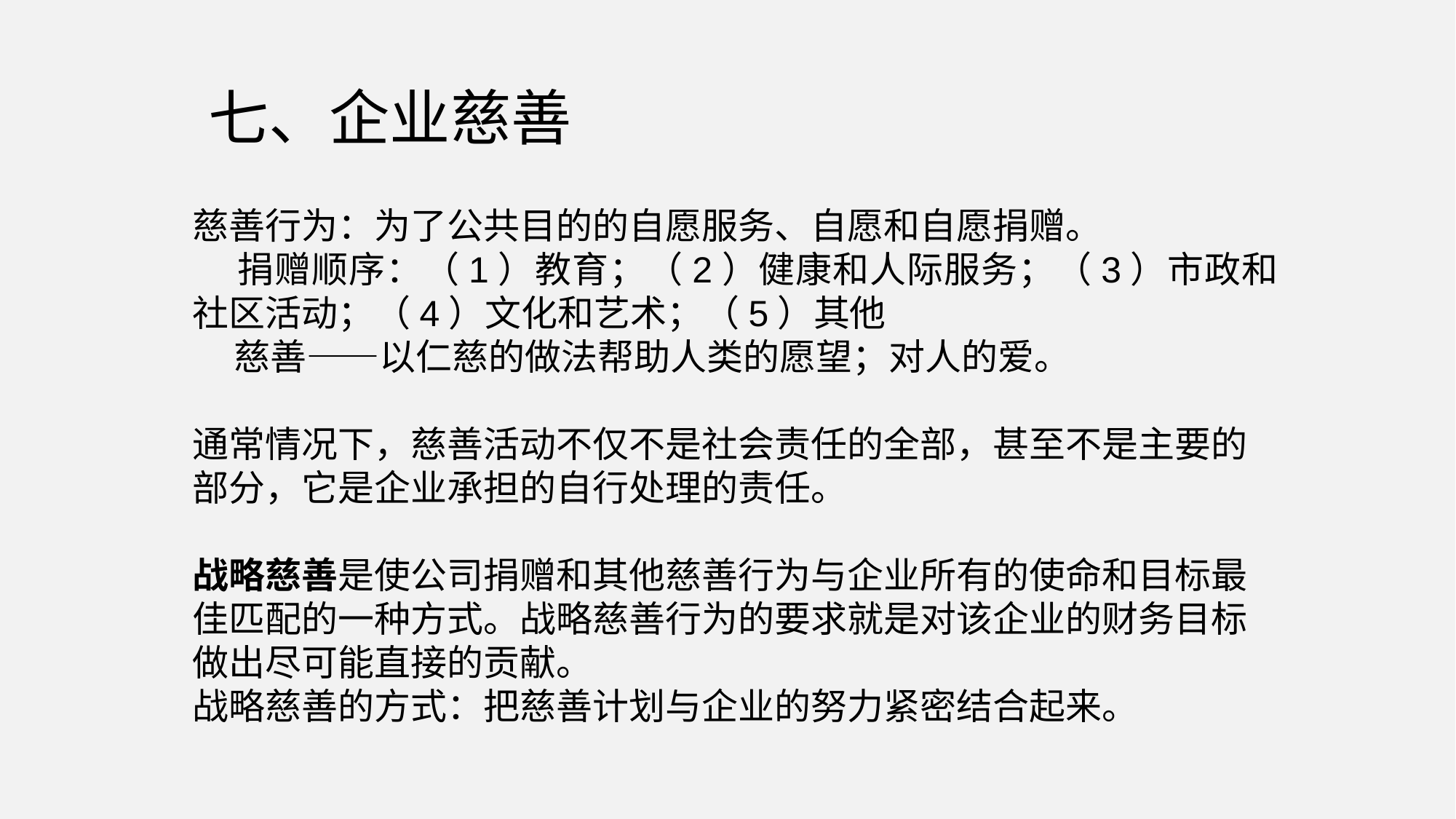

# 七、企业慈善
慈善行为：为了公共目的的自愿服务、自愿和自愿捐赠。
    捐赠顺序：（1）教育；（2）健康和人际服务；（3）市政和社区活动；（4）文化和艺术；（5）其他
    慈善——以仁慈的做法帮助人类的愿望；对人的爱。

通常情况下，慈善活动不仅不是社会责任的全部，甚至不是主要的部分，它是企业承担的自行处理的责任。

战略慈善是使公司捐赠和其他慈善行为与企业所有的使命和目标最佳匹配的一种方式。战略慈善行为的要求就是对该企业的财务目标做出尽可能直接的贡献。
战略慈善的方式：把慈善计划与企业的努力紧密结合起来。